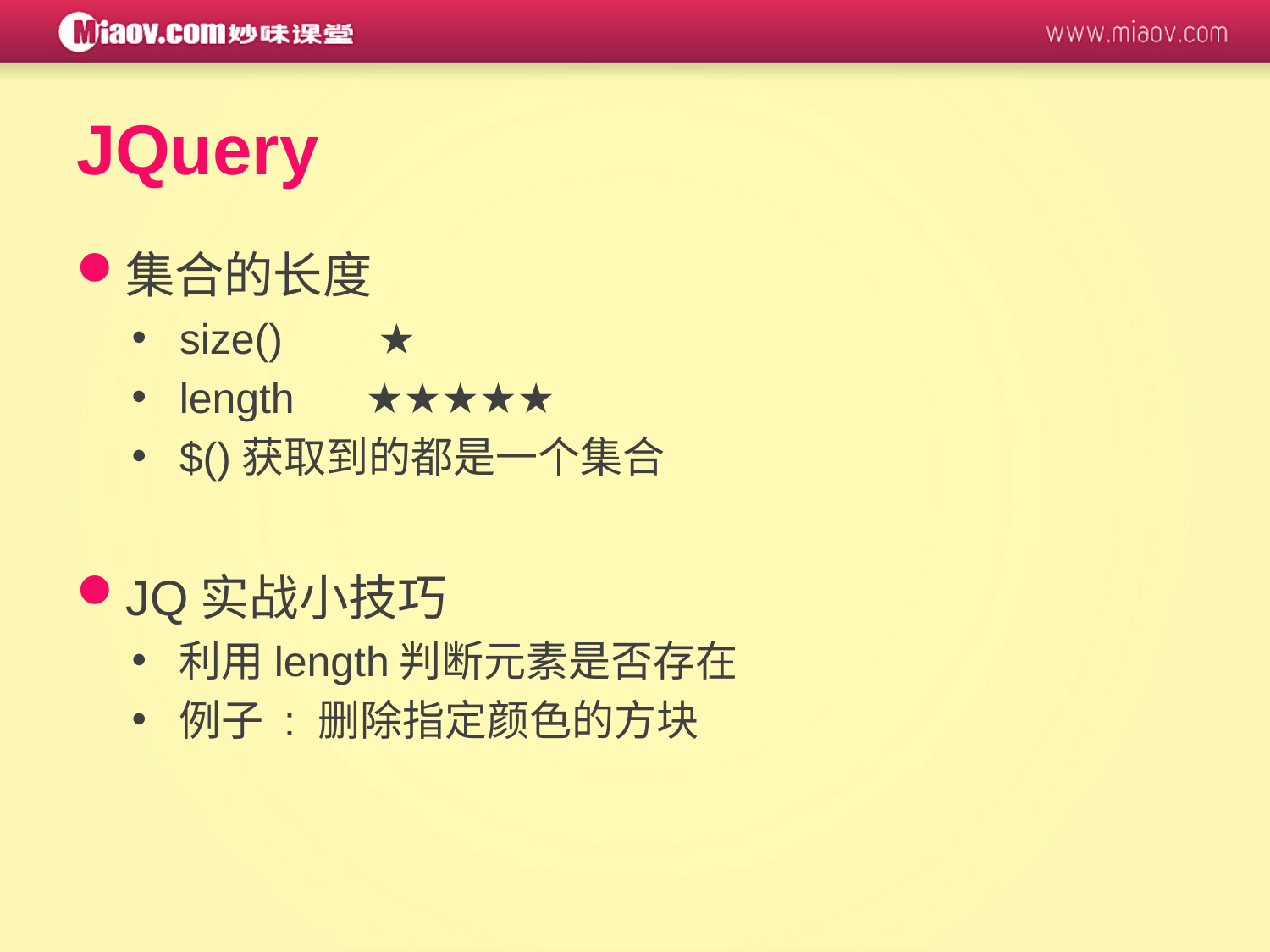

# JQuery
集合的长度
size()        ★
length      ★★★★★
$()获取到的都是一个集合

JQ实战小技巧
利用length判断元素是否存在
例子 : 删除指定颜色的方块